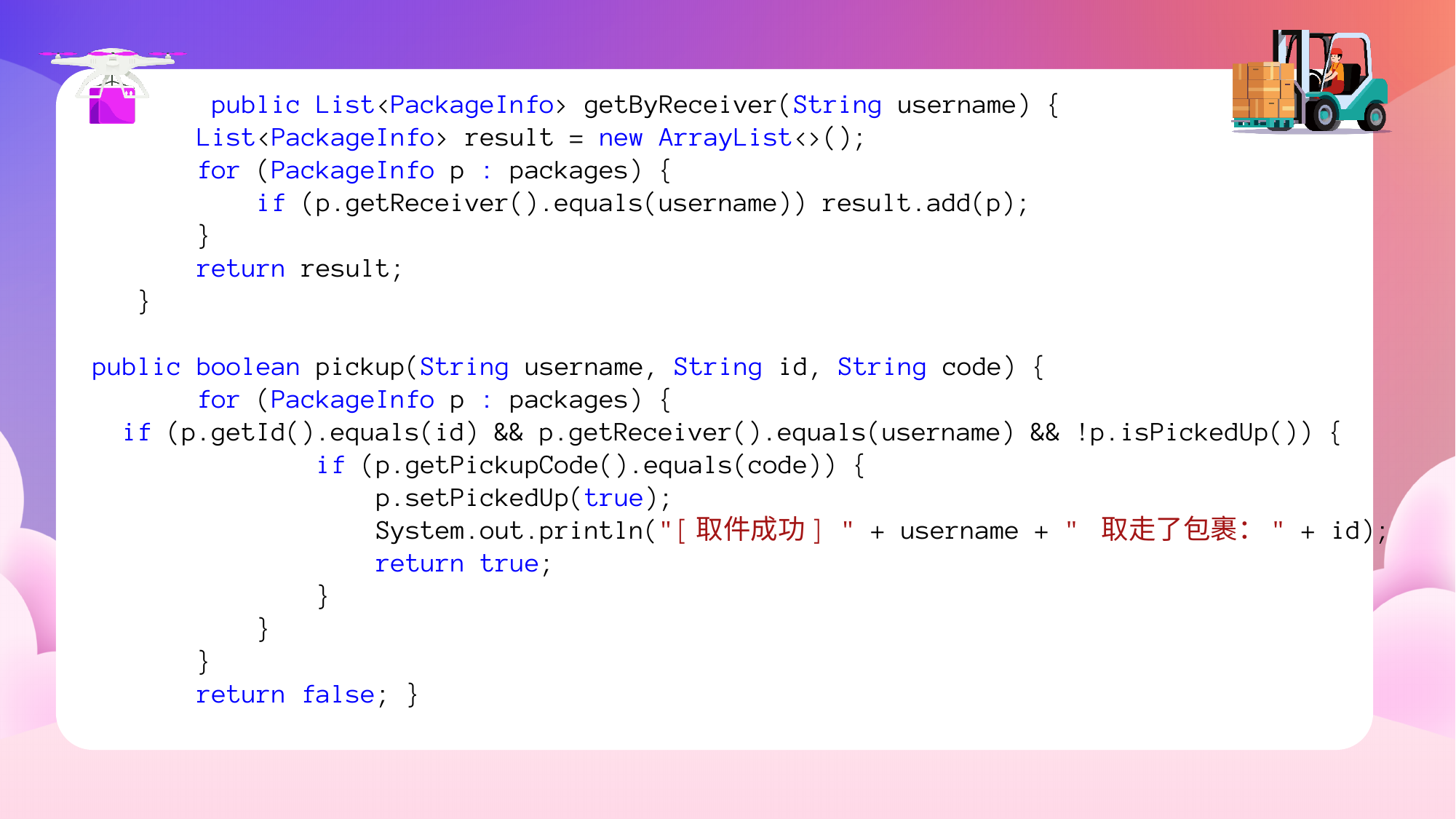

public List<PackageInfo> getByReceiver(String username) {
        List<PackageInfo> result = new ArrayList<>();
        for (PackageInfo p : packages) {
            if (p.getReceiver().equals(username)) result.add(p);
        }
        return result;
    }
 public boolean pickup(String username, String id, String code) {
        for (PackageInfo p : packages) {
   if (p.getId().equals(id) && p.getReceiver().equals(username) && !p.isPickedUp()) {
                if (p.getPickupCode().equals(code)) {
                    p.setPickedUp(true);
                    System.out.println("[取件成功] " + username + " 取走了包裹：" + id);
                    return true;
                }
            }
        }
        return false; }